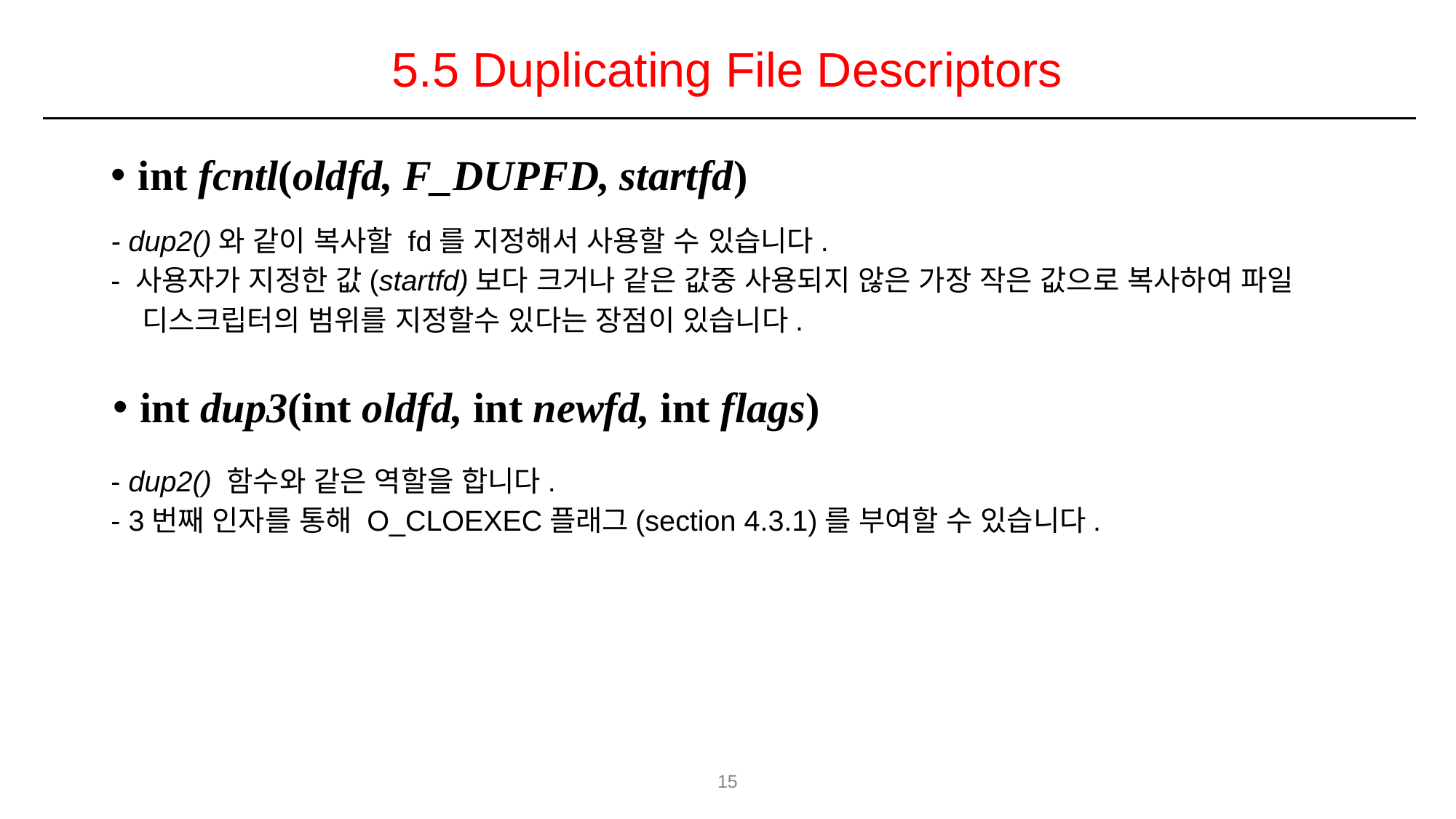

# 5.5 Duplicating File Descriptors

int fcntl(oldfd, F_DUPFD, startfd)

- dup2()와 같이 복사할 fd를 지정해서 사용할 수 있습니다.
- 사용자가 지정한 값(startfd)보다 크거나 같은 값중 사용되지 않은 가장 작은 값으로 복사하여 파일
   디스크립터의 범위를 지정할수 있다는 장점이 있습니다.
int dup3(int oldfd, int newfd, int flags)
- dup2() 함수와 같은 역할을 합니다.
- 3번째 인자를 통해 O_CLOEXEC플래그(section 4.3.1)를 부여할 수 있습니다.

15